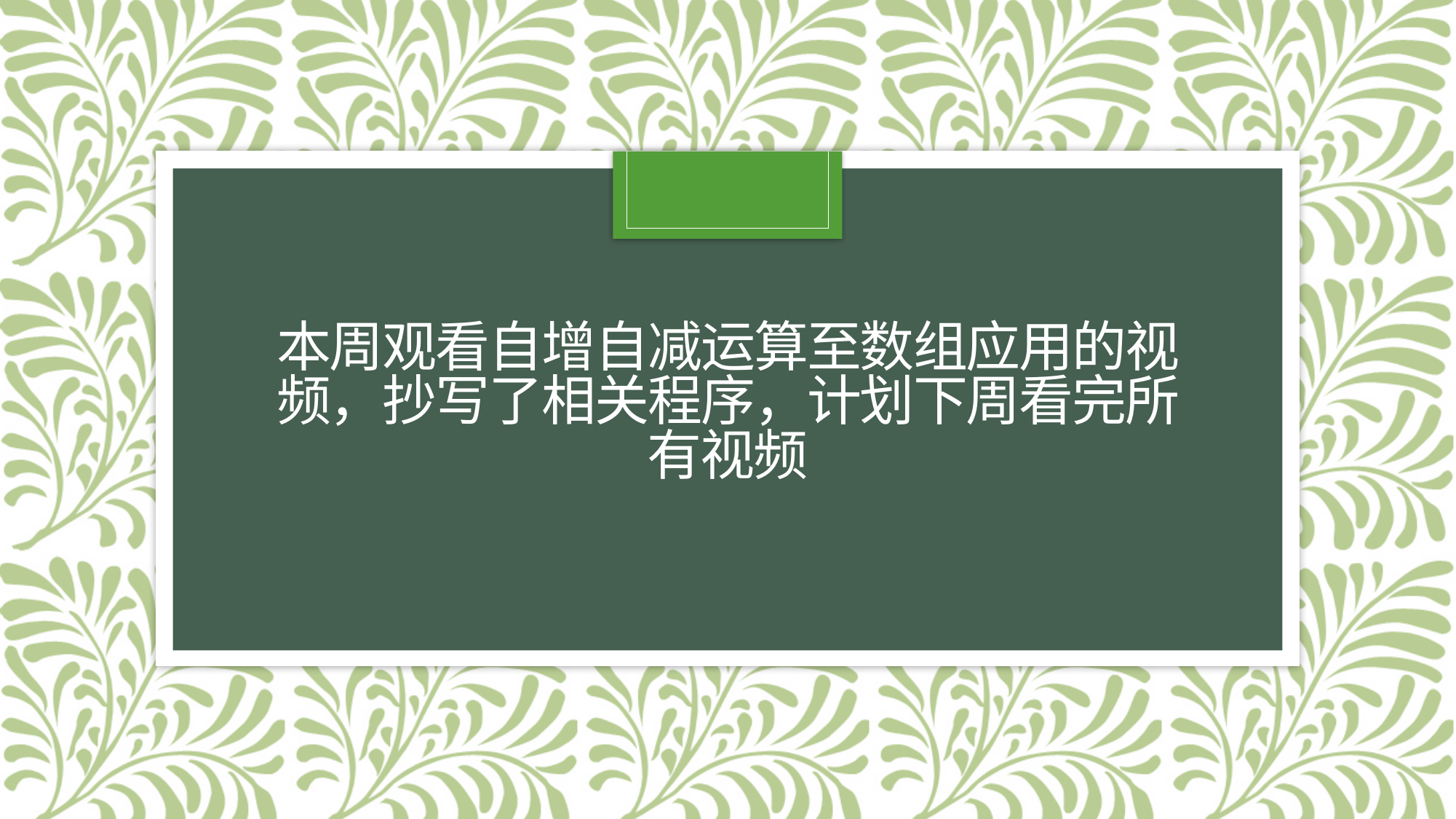

# 本周观看自增自减运算至数组应用的视频，抄写了相关程序，计划下周看完所有视频